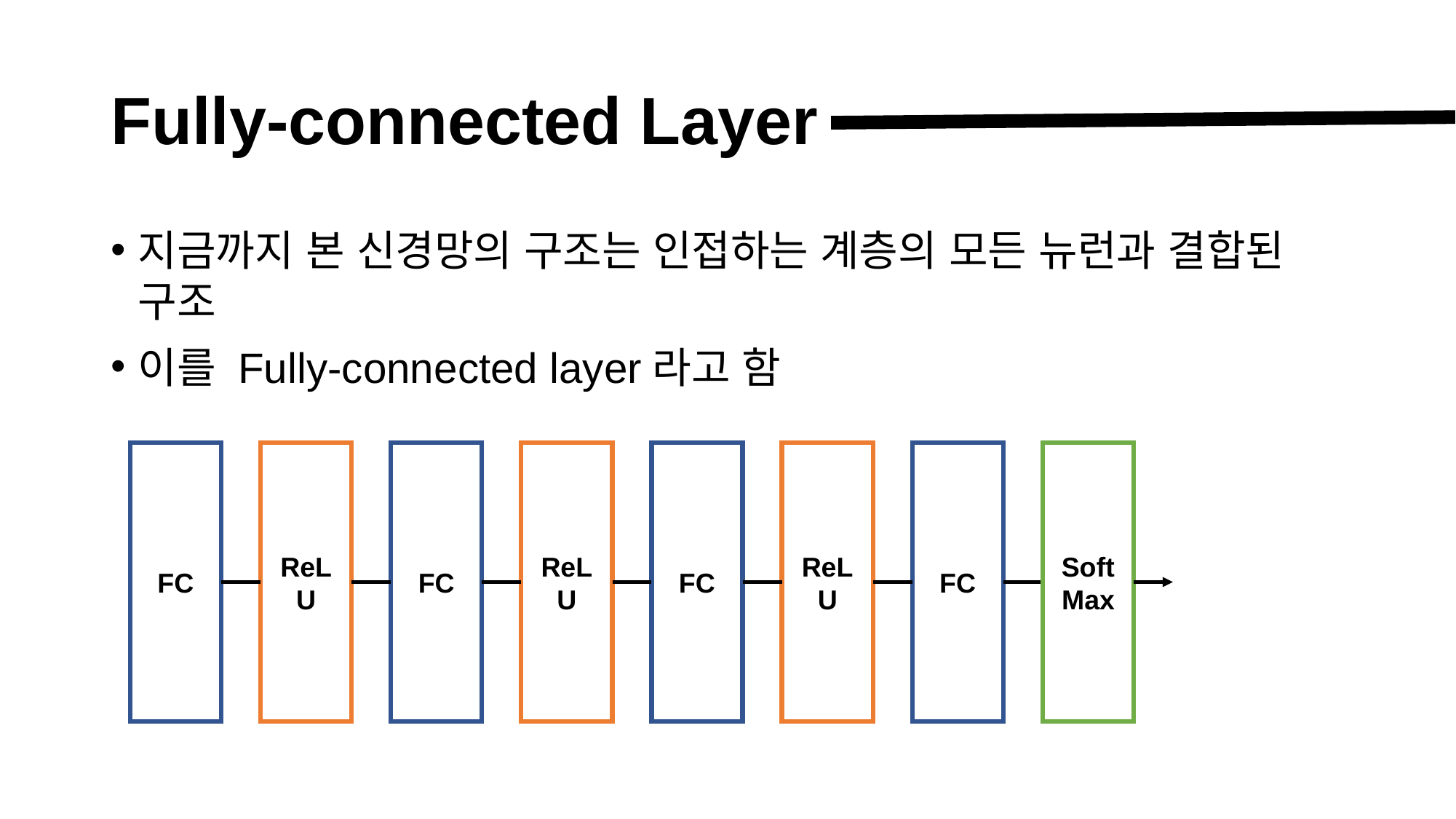

# Fully-connected Layer
지금까지 본 신경망의 구조는 인접하는 계층의 모든 뉴런과 결합된 구조
이를 Fully-connected layer라고 함
ReLU
ReLU
Soft
Max
FC
FC
FC
ReLU
FC